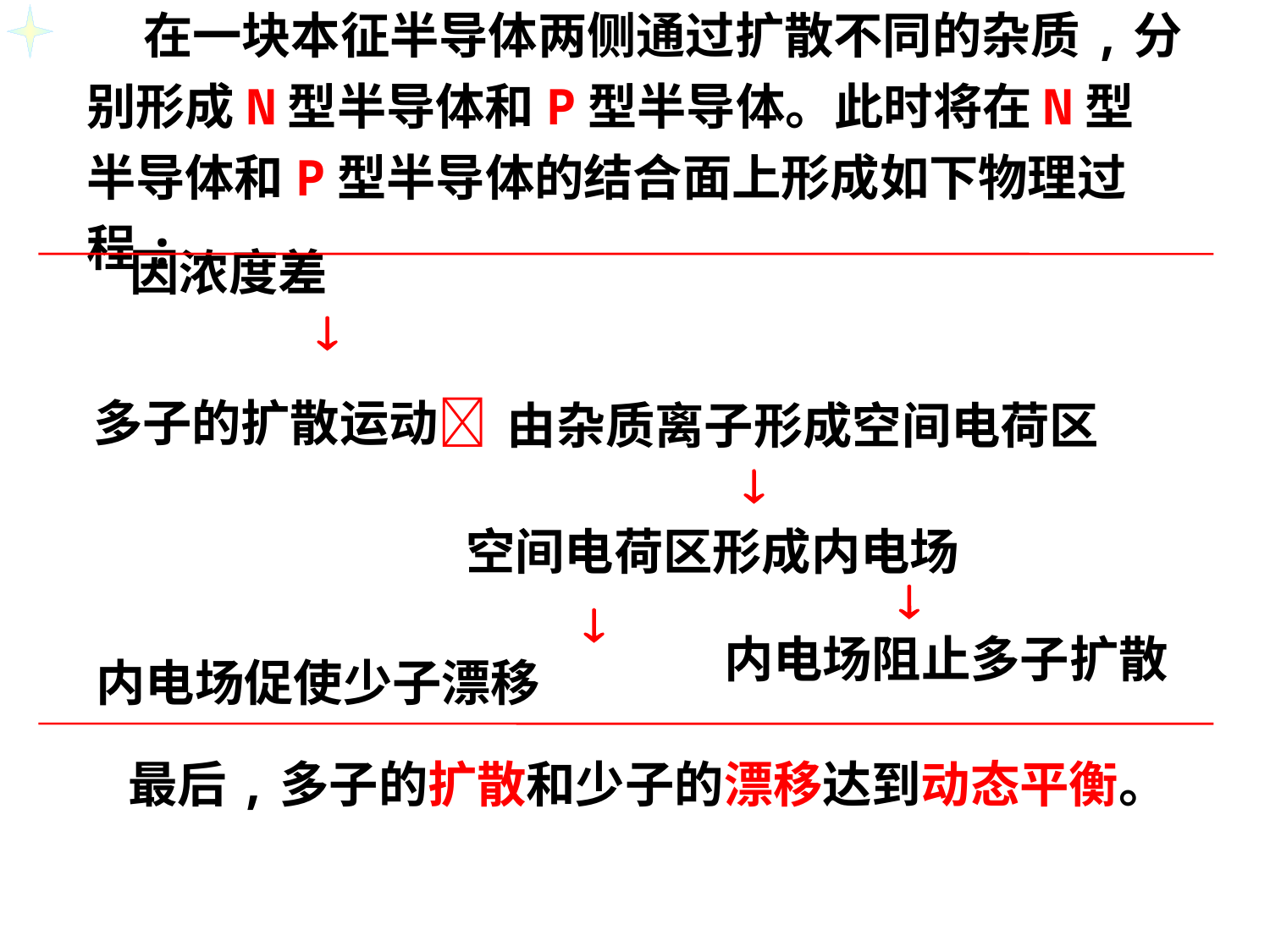

在一块本征半导体两侧通过扩散不同的杂质,分别形成N型半导体和P型半导体。此时将在N型半导体和P型半导体的结合面上形成如下物理过程:

      因浓度差
         ↓
多子的扩散运动→
由杂质离子形成空间电荷区
        ↓
空间电荷区形成内电场
                  ↓
   内电场促使少子漂移
      ↓
内电场阻止多子扩散

最后,多子的扩散和少子的漂移达到动态平衡。